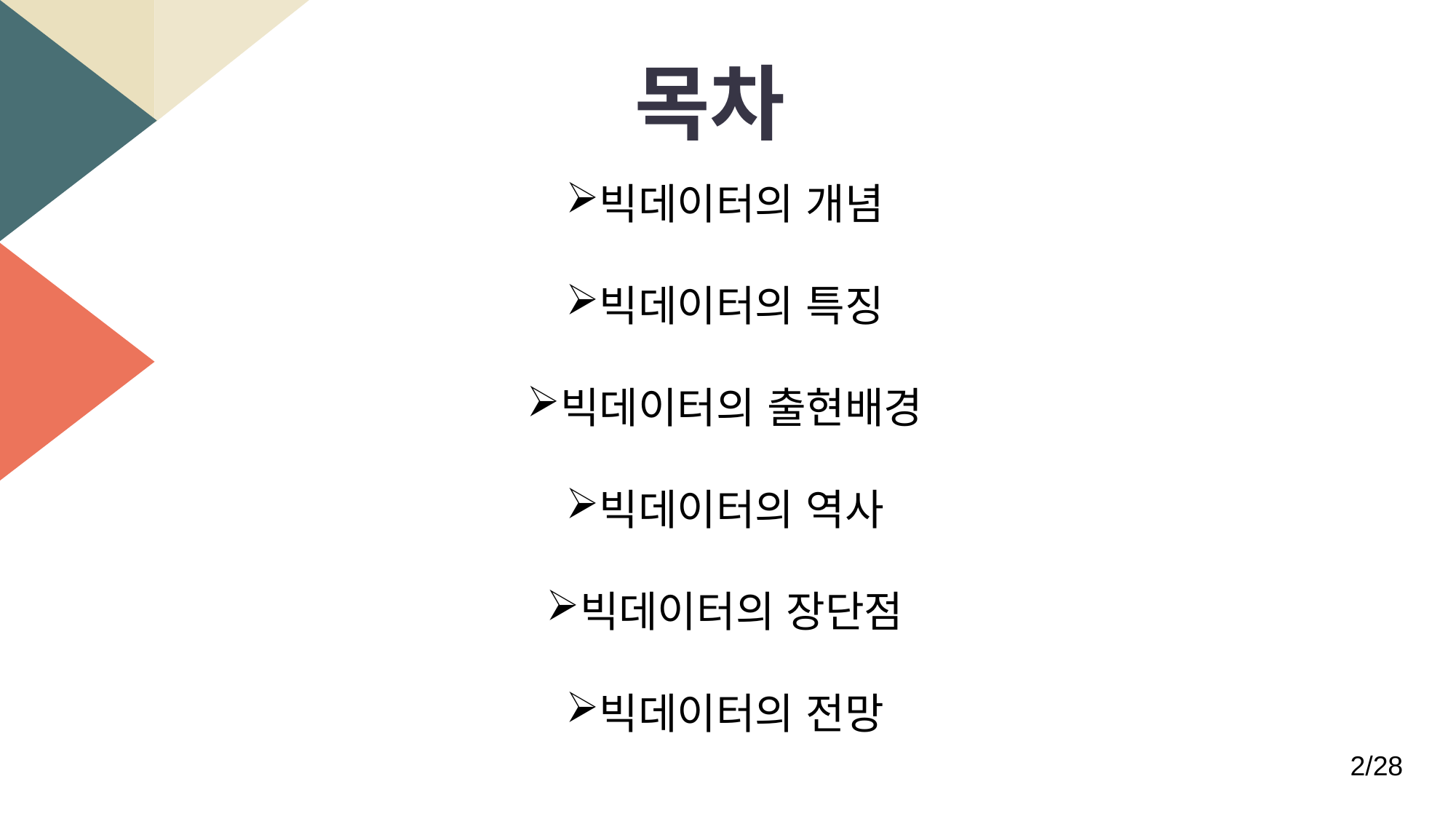

목차
빅데이터의 개념

빅데이터의 특징

빅데이터의 출현배경

빅데이터의 역사

빅데이터의 장단점

빅데이터의 전망

### Chart

| Category |
|---|
2/28